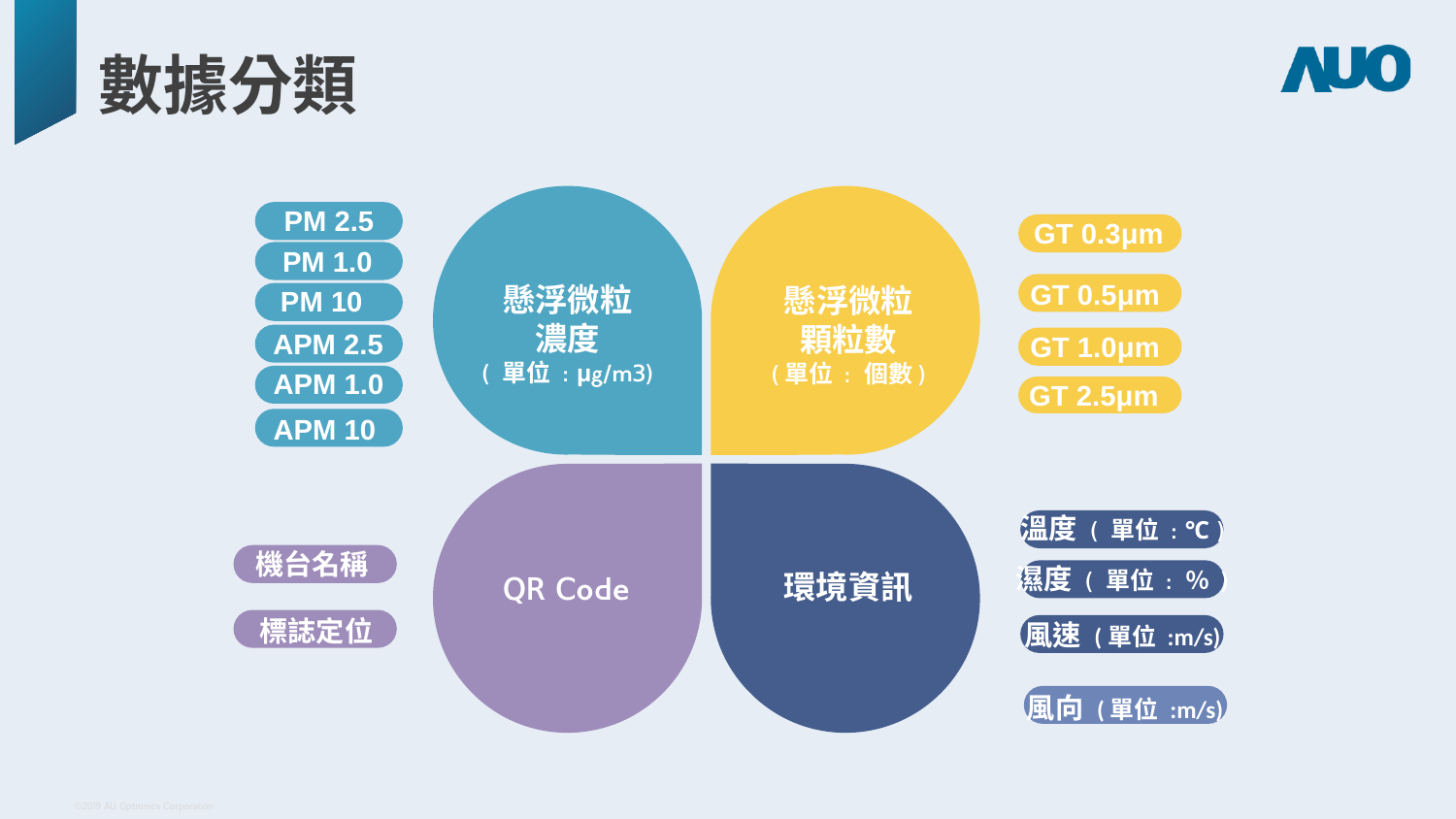

# 數據分類

PM 2.5

GT 0.3μm

PM 1.0

GT 0.5μm
懸浮微粒
濃度
( 單位 : μg/m3)
懸浮微粒
顆粒數
(單位 : 個數)

PM 10

APM 2.5
GT 1.0μm

APM 1.0

GT 2.5μm

APM 10

溫度 ( 單位 : ℃ )

機台名稱

濕度 ( 單位 : ％ )
環境資訊

QR Code
標誌定位

風速 (單位 :m/s)

風向 (單位 :m/s)